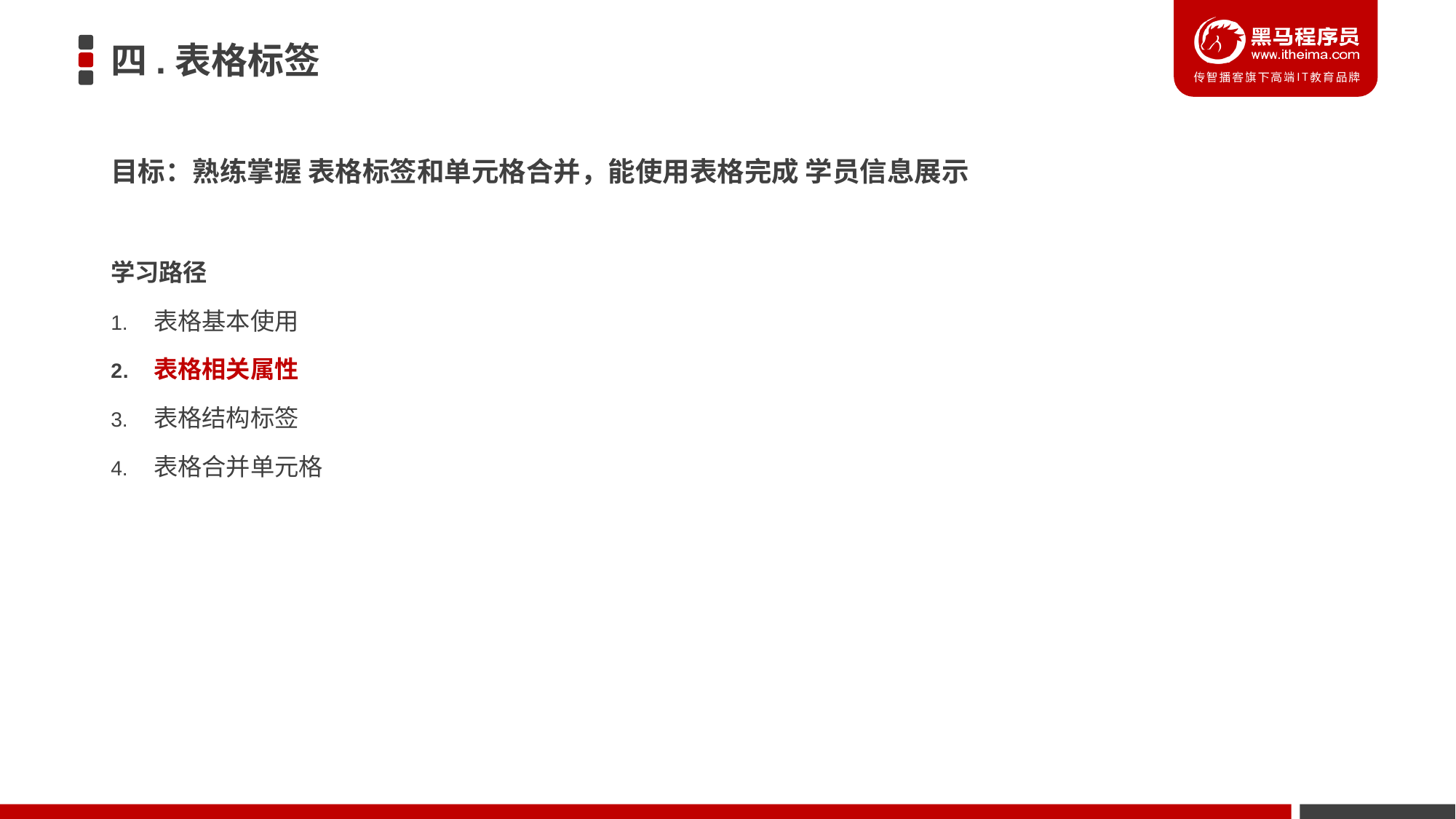

# 四.表格标签
目标：熟练掌握 表格标签和单元格合并，能使用表格完成 学员信息展示
学习路径
表格基本使用
表格相关属性
表格结构标签
表格合并单元格